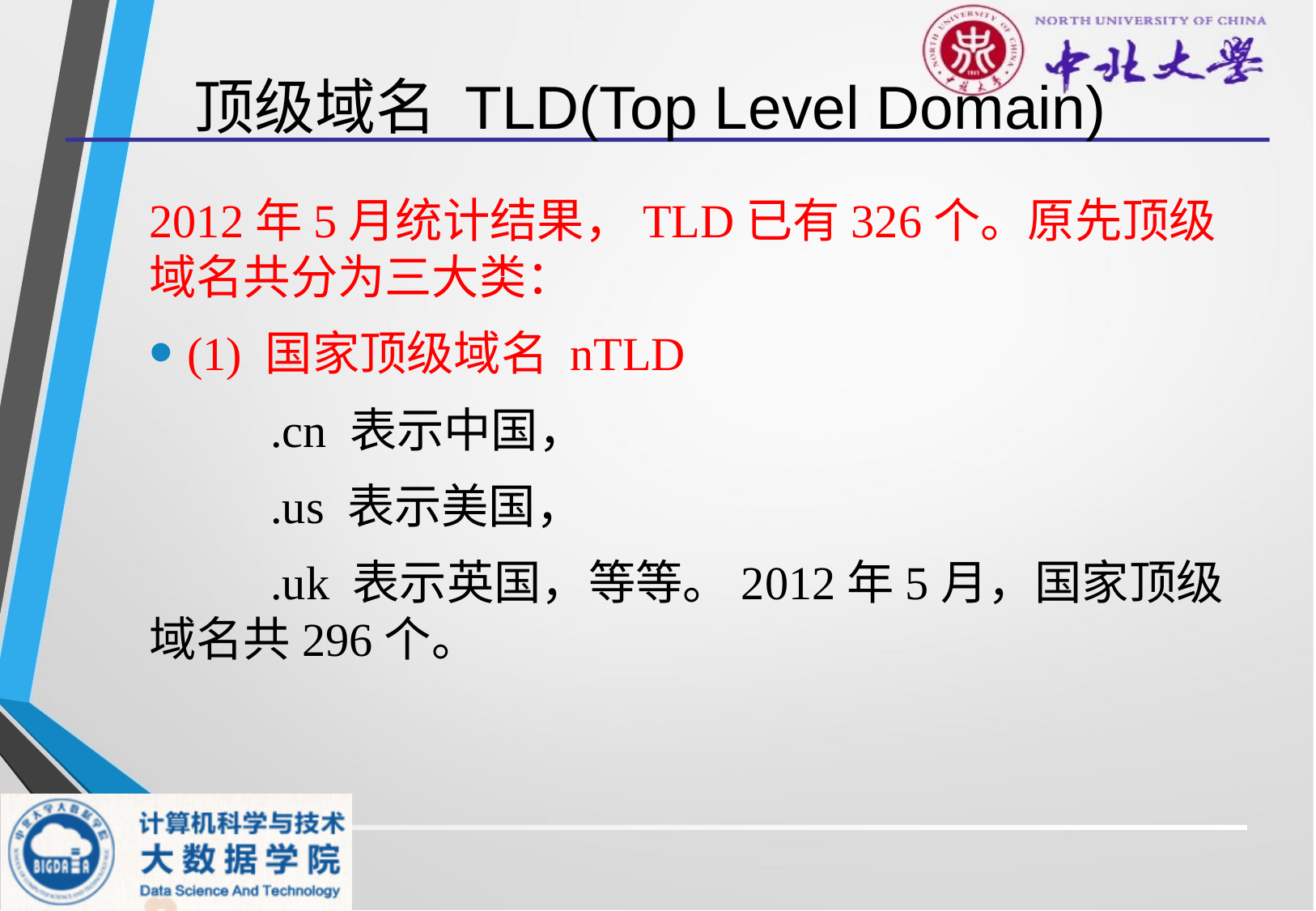

# 顶级域名 TLD(Top Level Domain)
2012年5月统计结果，TLD已有326个。原先顶级域名共分为三大类：
(1) 国家顶级域名 nTLD
	.cn 表示中国，
	.us 表示美国，
	.uk 表示英国，等等。2012年5月，国家顶级域名共296个。
11